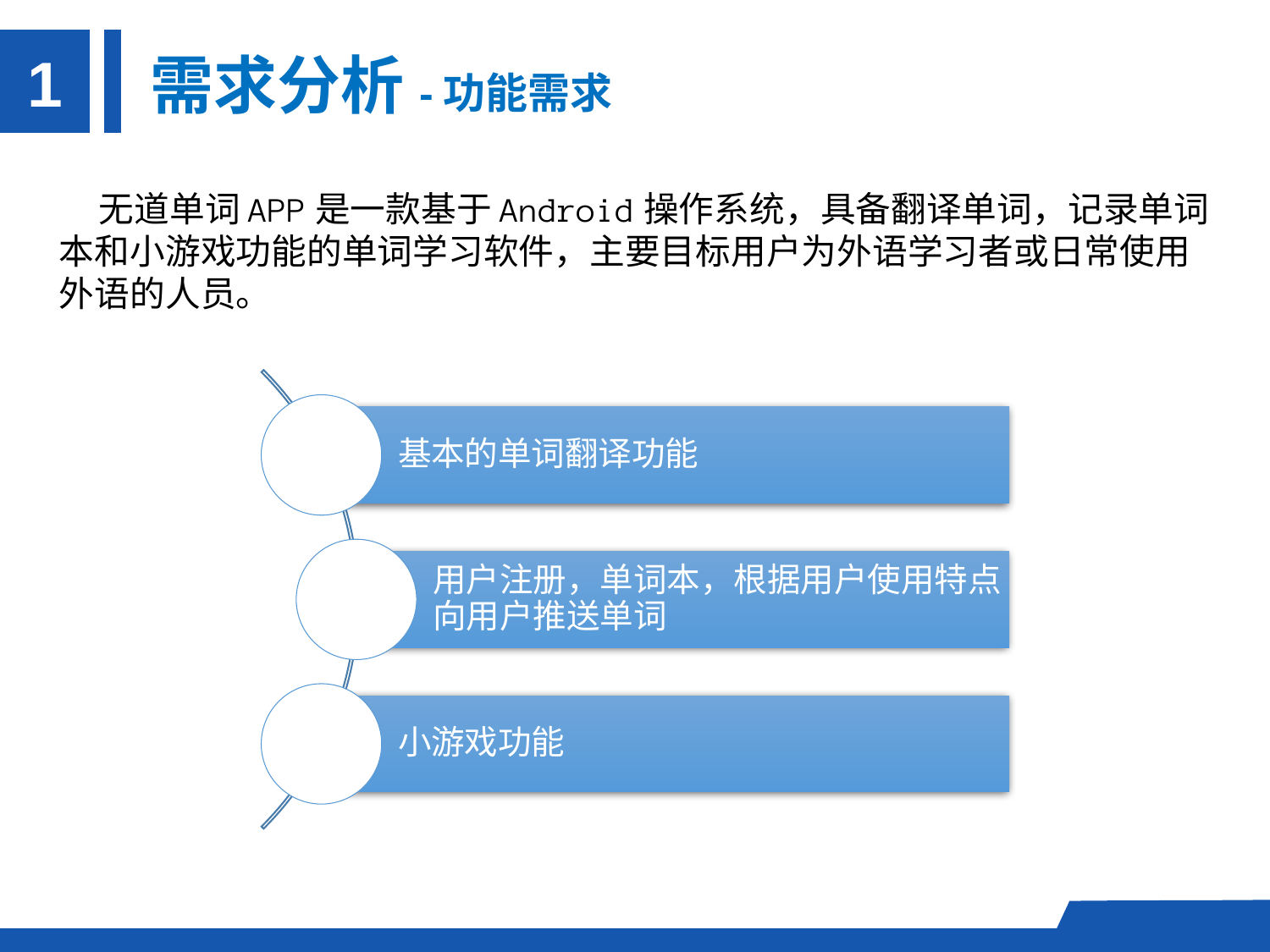

1
需求分析-功能需求
    无道单词APP是一款基于Android操作系统，具备翻译单词，记录单词本和小游戏功能的单词学习软件，主要目标用户为外语学习者或日常使用外语的人员。
基本的单词翻译功能
用户注册，单词本，根据用户使用特点向用户推送单词
小游戏功能